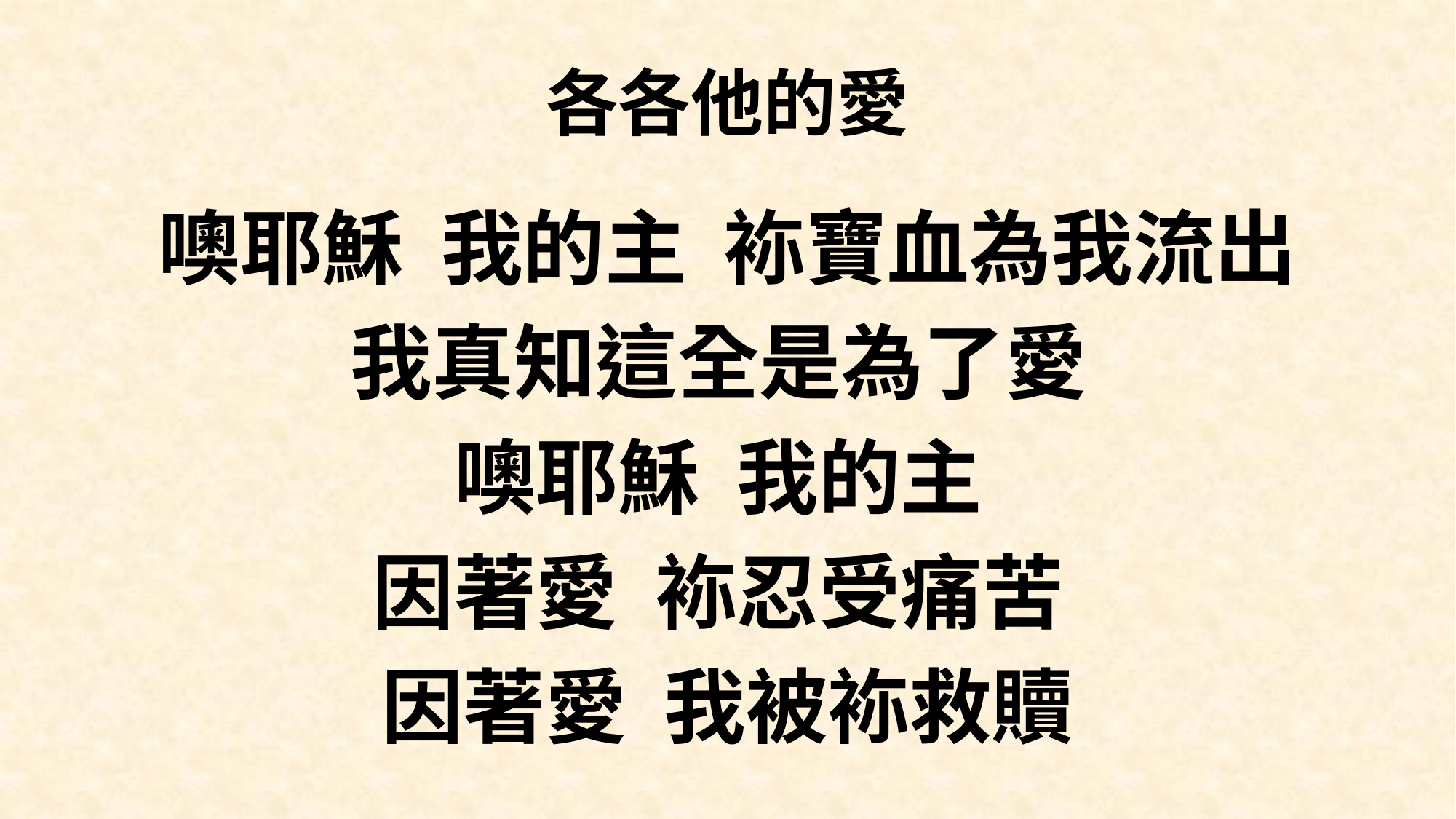

# 各各他的愛
噢耶穌  我的主  袮寶血為我流出
我真知這全是為了愛
噢耶穌  我的主
因著愛  袮忍受痛苦
因著愛  我被袮救贖